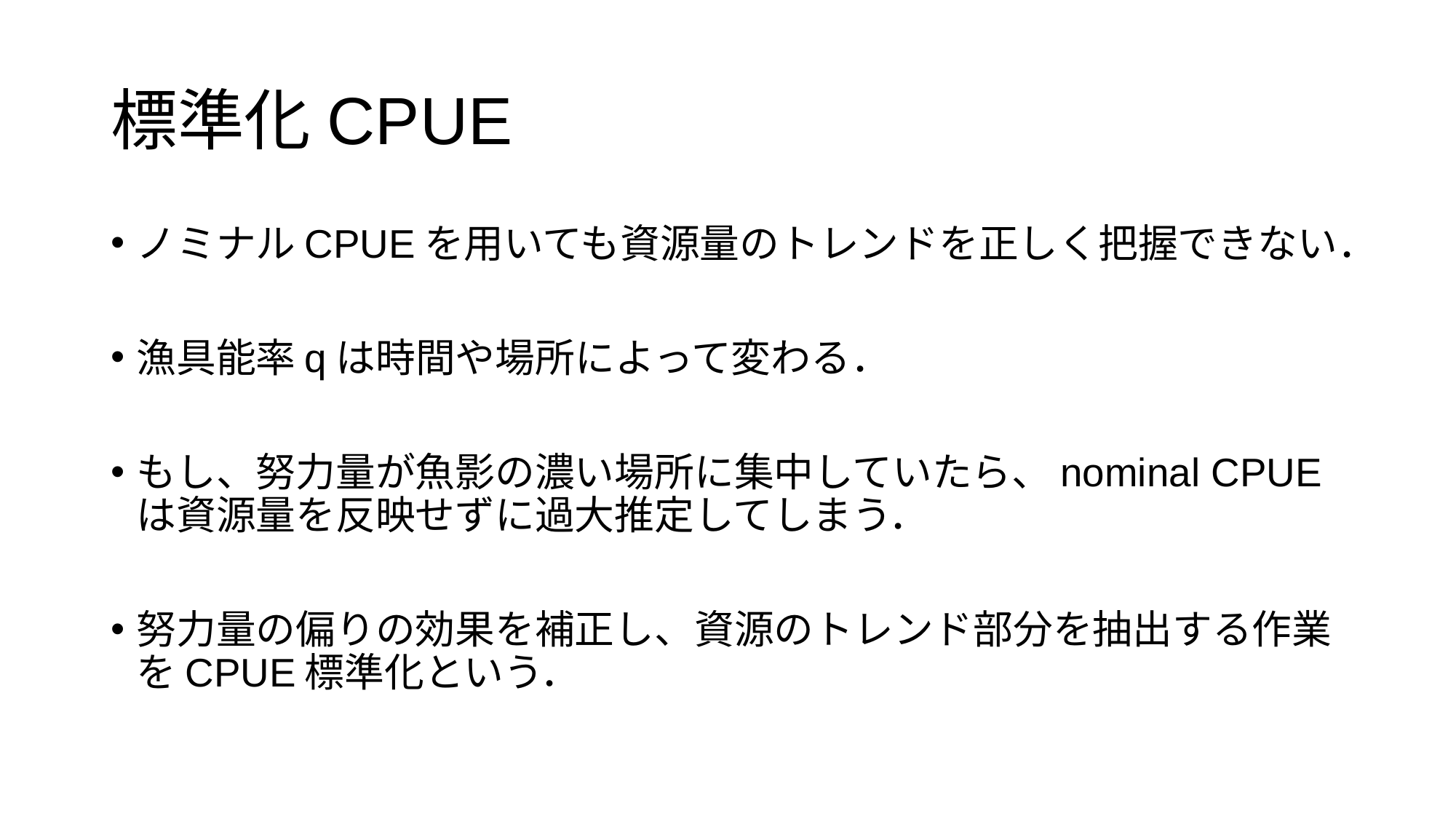

# 標準化CPUE
ノミナルCPUEを用いても資源量のトレンドを正しく把握できない．

漁具能率qは時間や場所によって変わる．

もし、努力量が魚影の濃い場所に集中していたら、nominal CPUEは資源量を反映せずに過大推定してしまう．

努力量の偏りの効果を補正し、資源のトレンド部分を抽出する作業をCPUE標準化という．